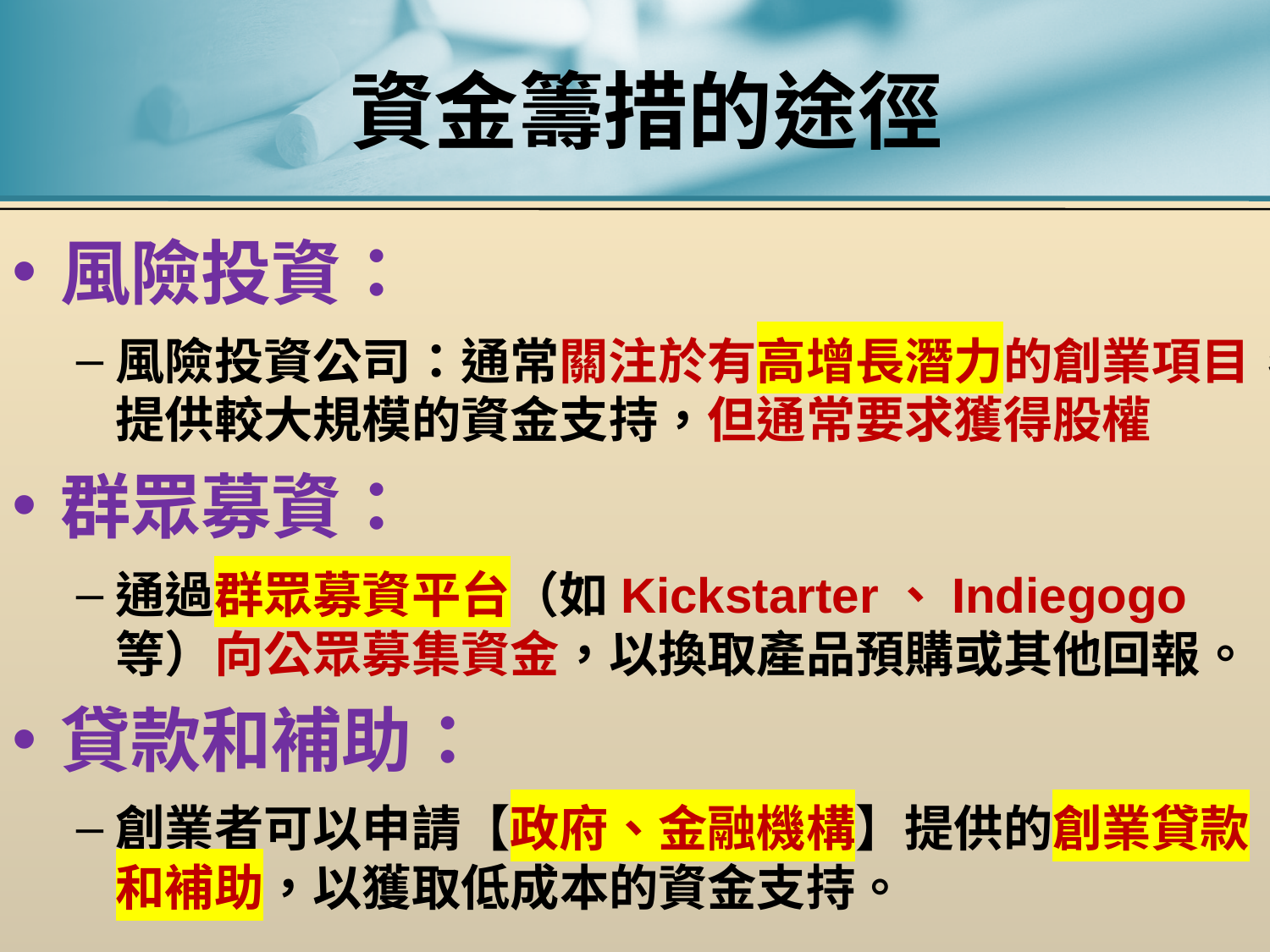

# 資金籌措的途徑
風險投資：
風險投資公司：通常關注於有高增長潛力的創業項目，提供較大規模的資金支持，但通常要求獲得股權
群眾募資：
通過群眾募資平台（如Kickstarter、Indiegogo等）向公眾募集資金，以換取產品預購或其他回報。
貸款和補助：
創業者可以申請【政府、金融機構】提供的創業貸款和補助，以獲取低成本的資金支持。